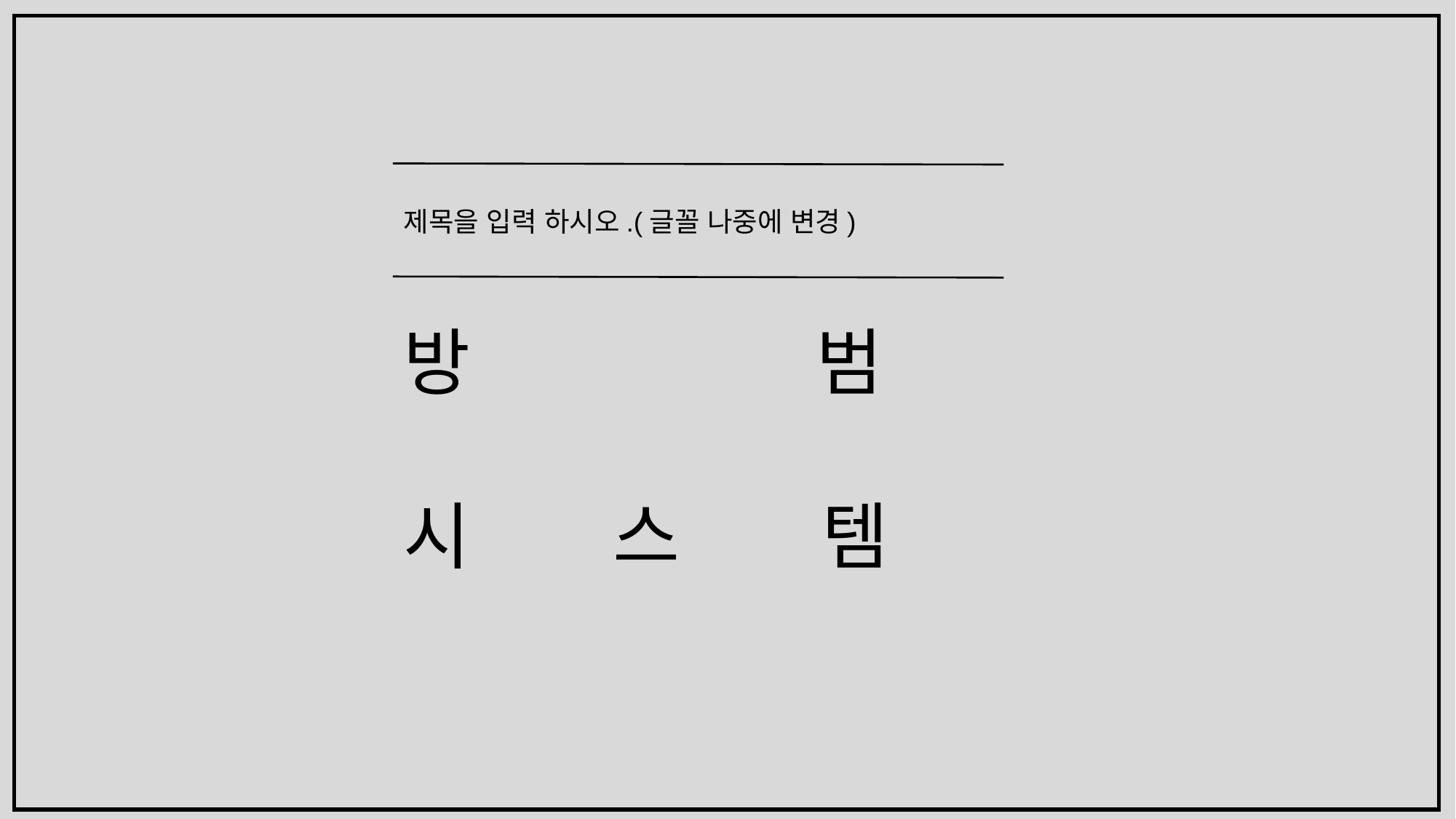

제목을 입력 하시오.(글꼴 나중에 변경)
방                 범

시       스       템